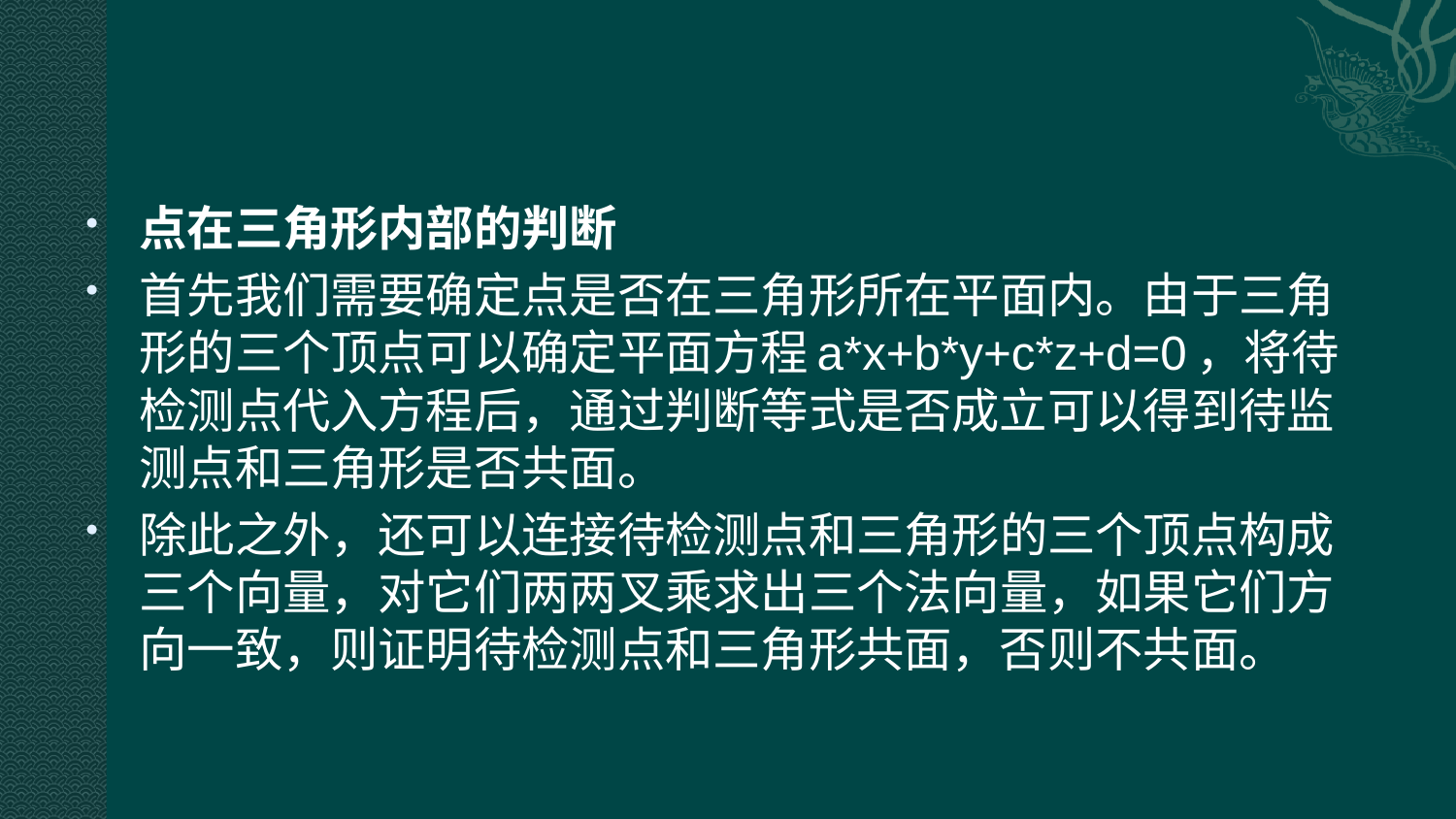

#
点在三角形内部的判断
首先我们需要确定点是否在三角形所在平面内。由于三角形的三个顶点可以确定平面方程a*x+b*y+c*z+d=0，将待检测点代入方程后，通过判断等式是否成立可以得到待监测点和三角形是否共面。
除此之外，还可以连接待检测点和三角形的三个顶点构成三个向量，对它们两两叉乘求出三个法向量，如果它们方向一致，则证明待检测点和三角形共面，否则不共面。